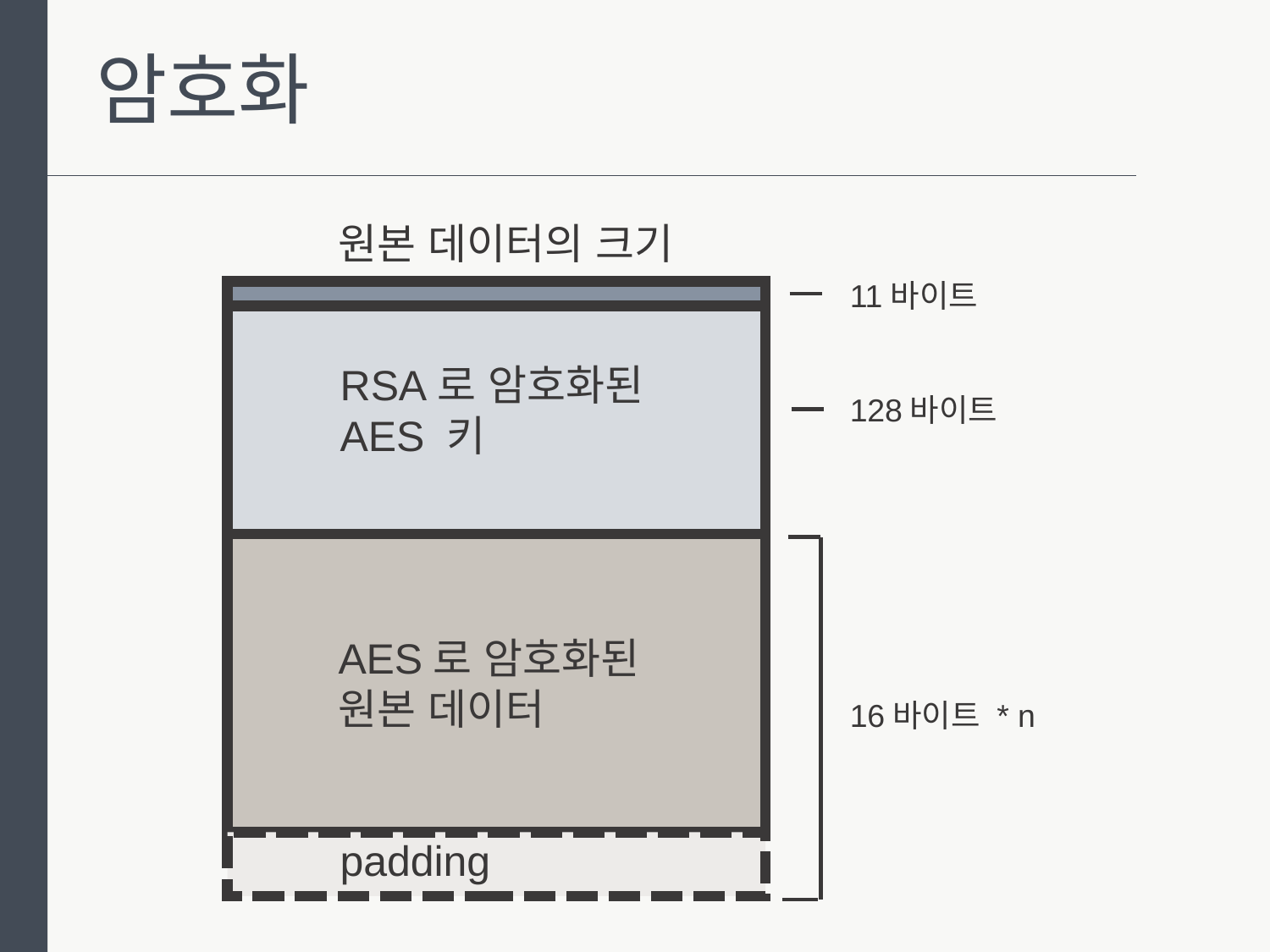

암호화
원본 데이터의 크기

RSA로 암호화된 AES 키
128바이트

AES로 암호화된
원본 데이터
padding

11바이트
16바이트 * n

원본 데이터